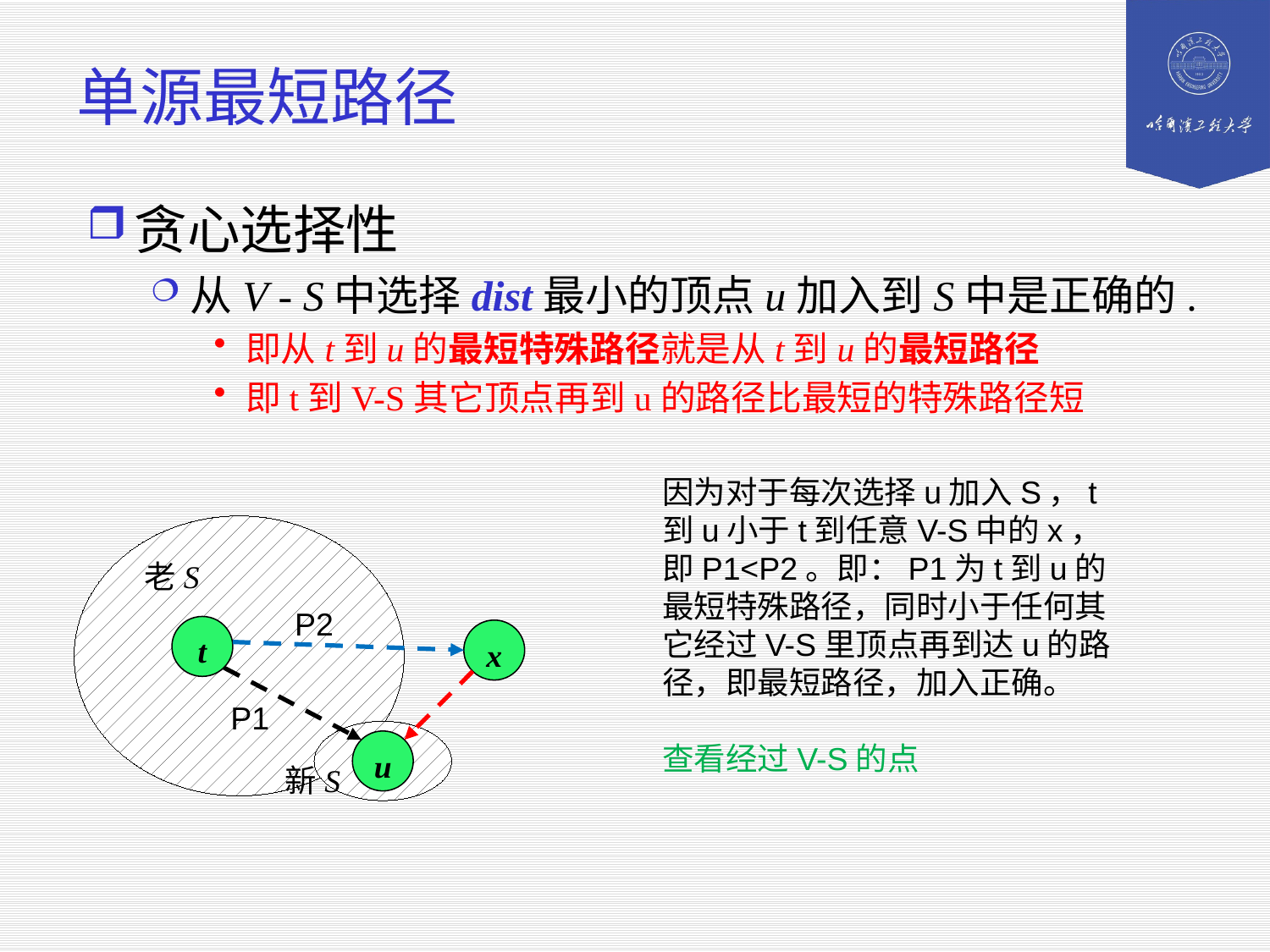

# 单源最短路径
贪心选择性
从V - S中选择dist最小的顶点u加入到S中是正确的.
即从t到u的最短特殊路径就是从t到u的最短路径
即t到V-S其它顶点再到u的路径比最短的特殊路径短
因为对于每次选择u加入S，t到u小于t到任意V-S中的x，即P1<P2。即：P1为t到u的最短特殊路径，同时小于任何其它经过V-S里顶点再到达u的路径，即最短路径，加入正确。

查看经过V-S的点

老S
t
x

u
新S
P2
P1